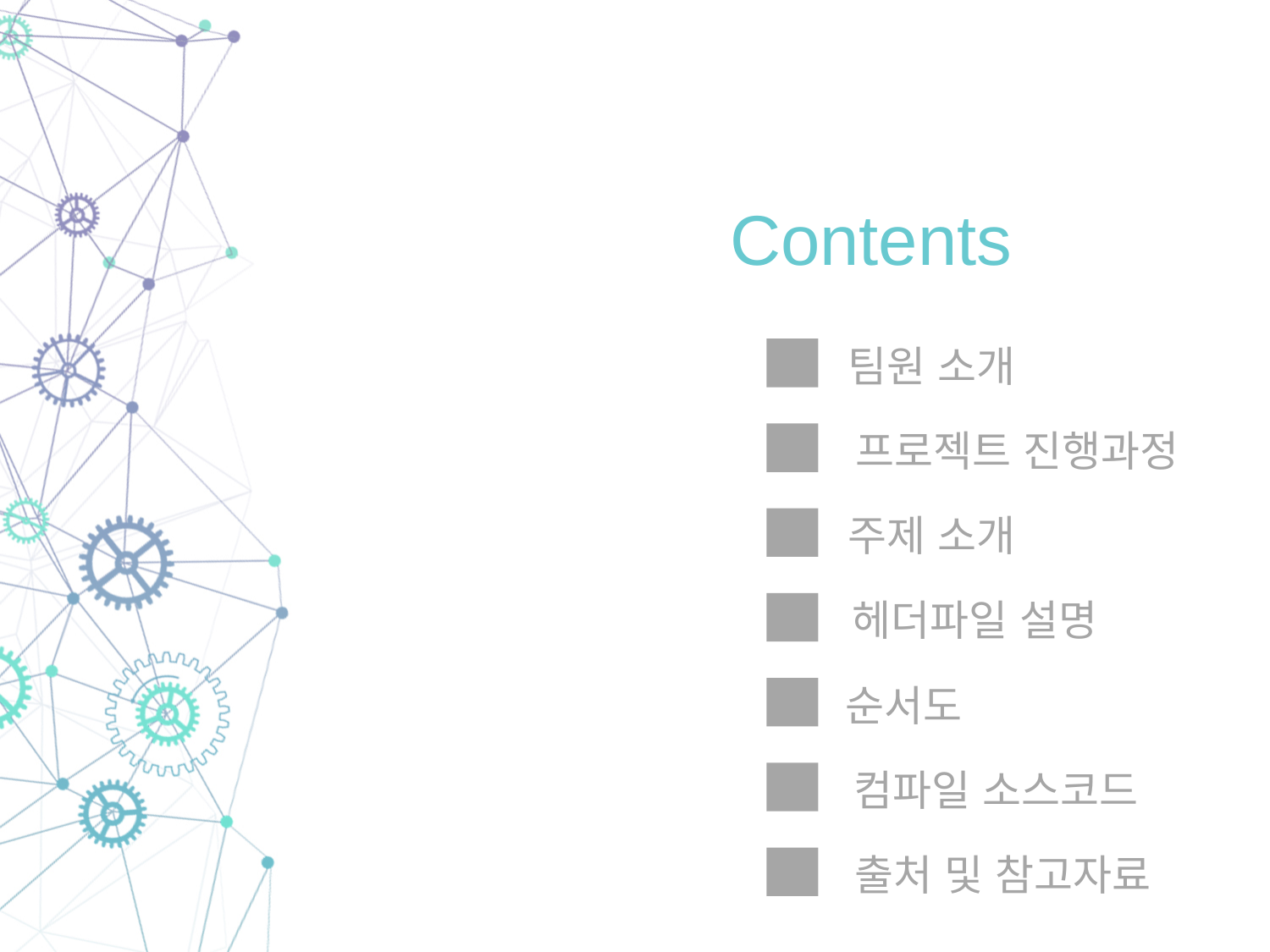

Contents
1

팀원 소개
2

프로젝트 진행과정
3

주제 소개
4

헤더파일 설명
5

순서도
6

컴파일 소스코드
7

출처 및 참고자료